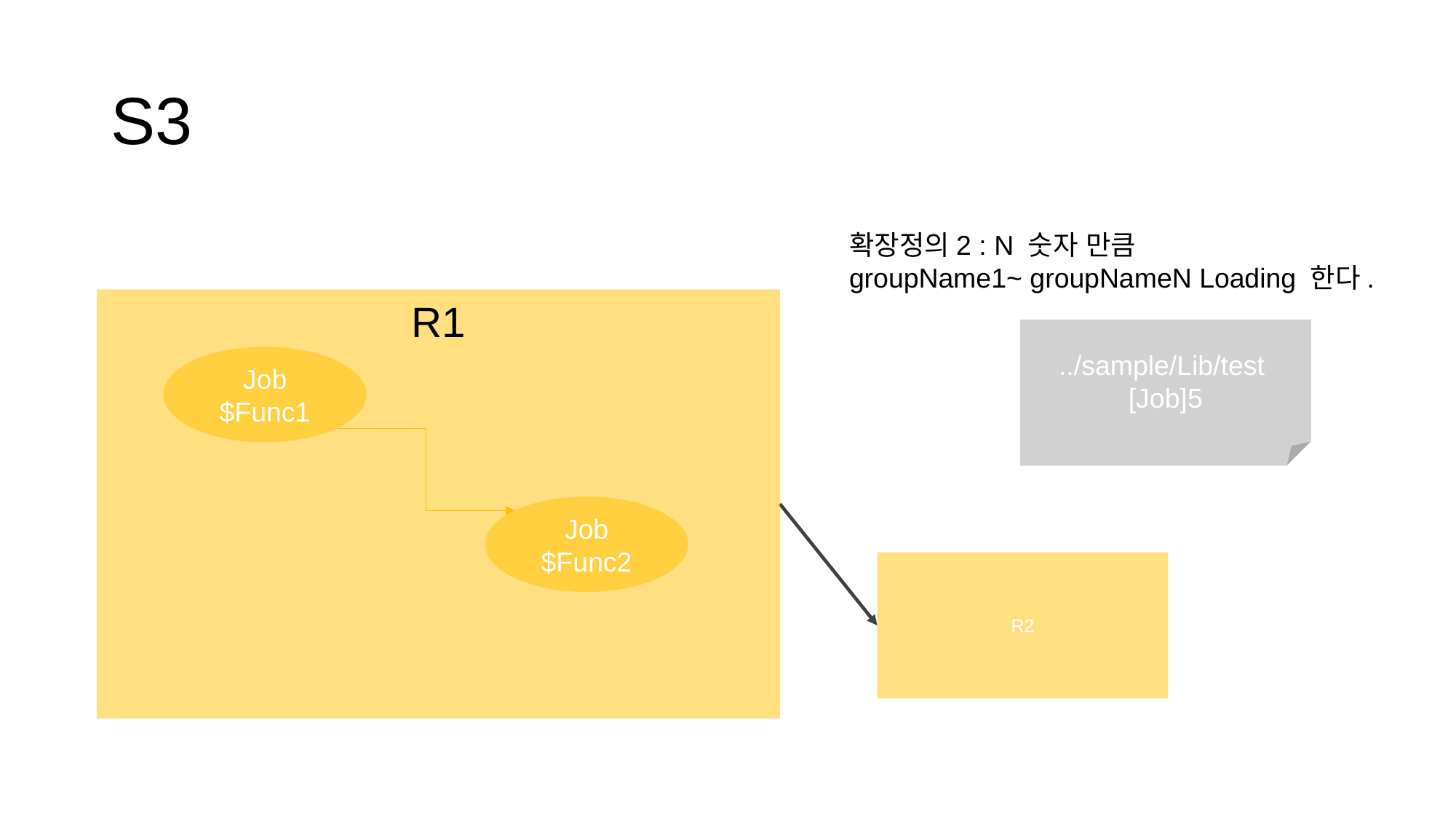

# S3
확장정의2 : N 숫자 만큼
groupName1~ groupNameN Loading 한다.
R1
Job $Func1
Job $Func2
../sample/Lib/test
[Job]5
R2